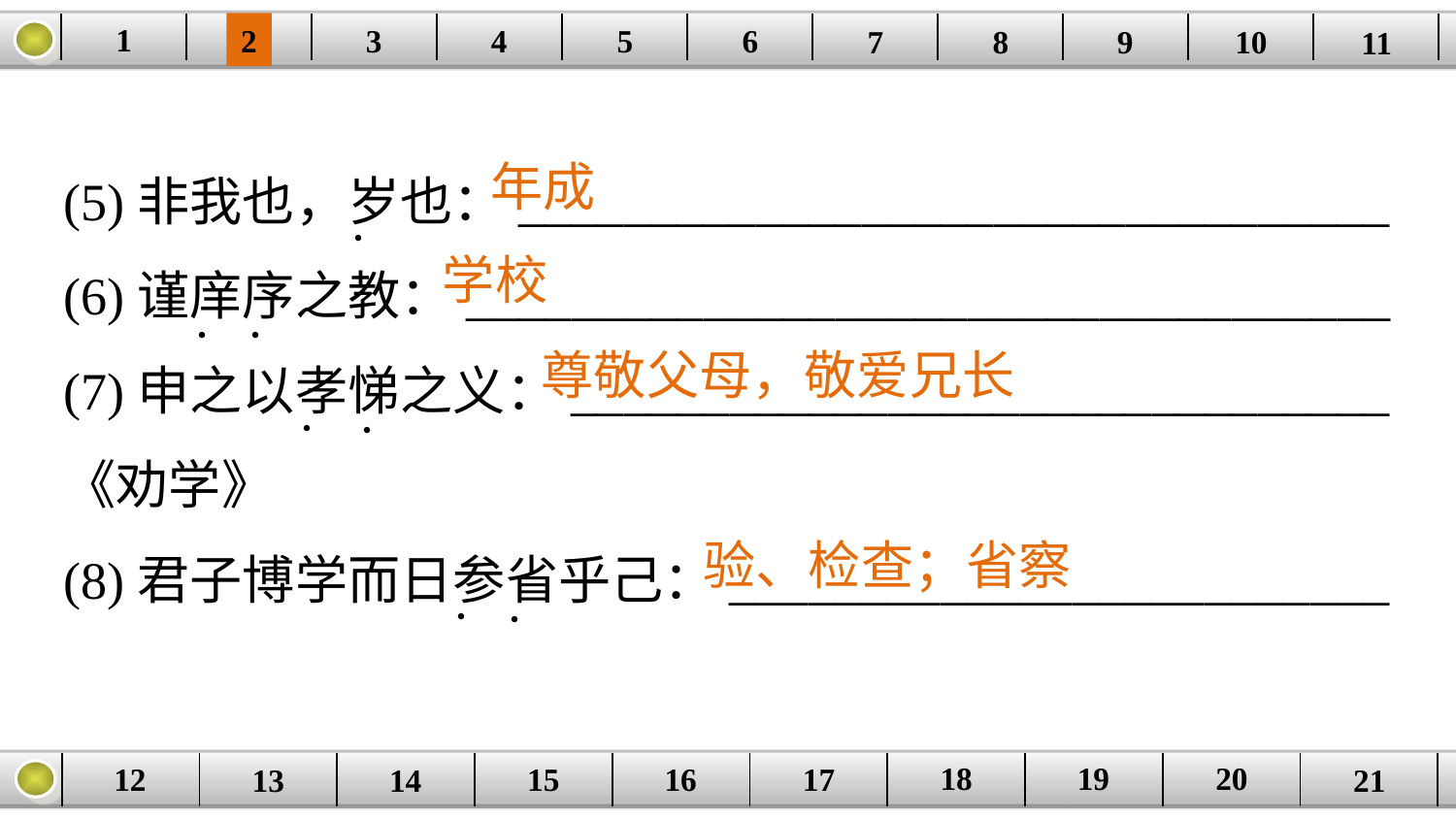

1
2
3
4
|  |  |  |  |  |  |  |  |  |  |  |
| --- | --- | --- | --- | --- | --- | --- | --- | --- | --- | --- |
5
6
7
8
9
10
11

(5)非我也，岁也：_________________________________
(6)谨庠序之教：___________________________________
(7)申之以孝悌之义：_______________________________
《劝学》
(8)君子博学而日参省乎己：_________________________
年成
·
学校
·
·
尊敬父母，敬爱兄长
·
·
验、检查；省察
·
·
20
19

18
17
16
12
15
14
|  |  |  |  |  |  |  |  |  |  |
| --- | --- | --- | --- | --- | --- | --- | --- | --- | --- |
13
21